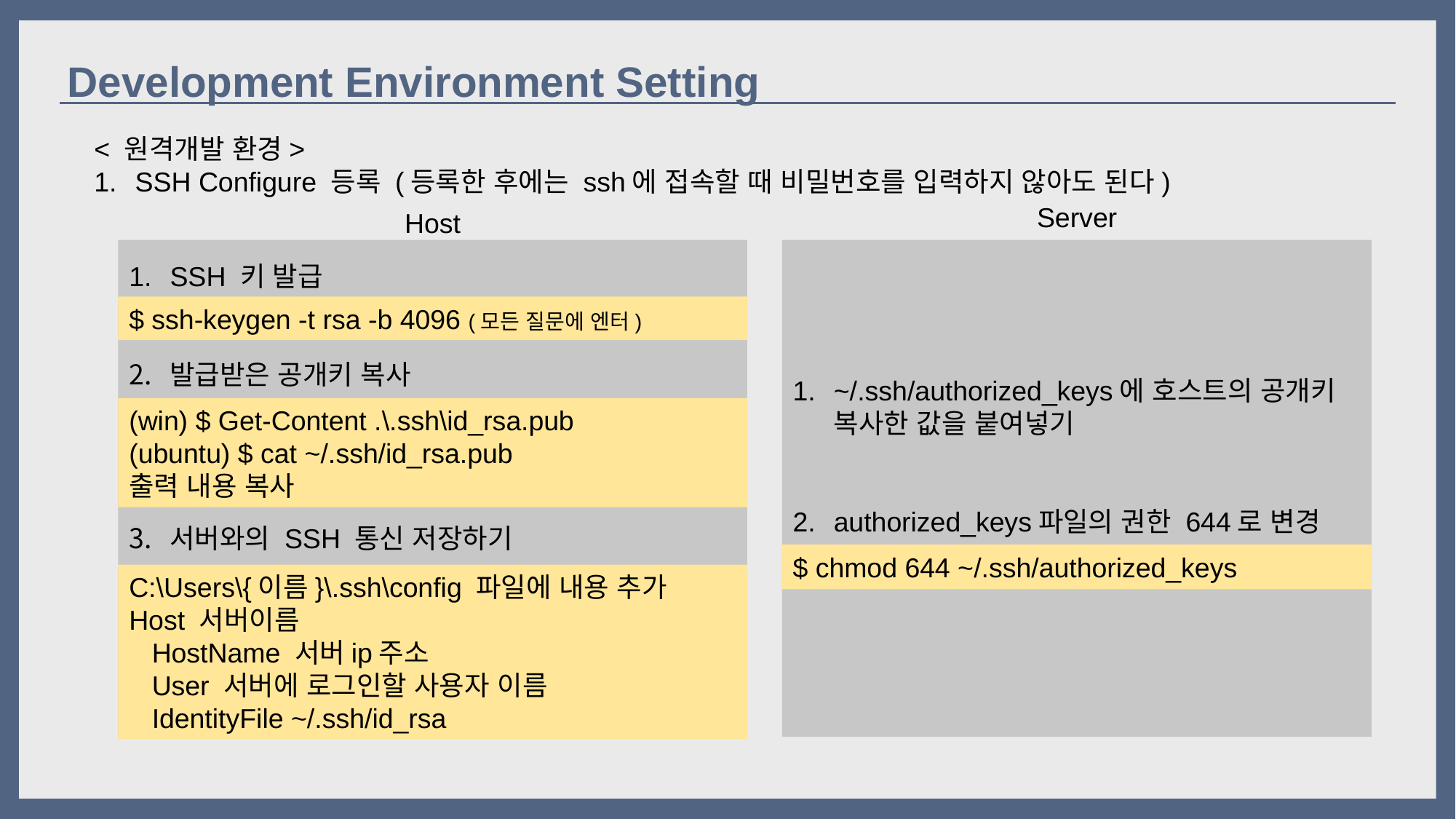

Development Environment Setting

< 원격개발 환경>
SSH Configure 등록 (등록한 후에는 ssh에 접속할 때 비밀번호를 입력하지 않아도 된다)
Server
Host
SSH 키 발급

발급받은 공개키 복사

서버와의 SSH 통신 저장하기

$ ssh-keygen -t rsa -b 4096 (모든 질문에 엔터)
(win) $ Get-Content .\.ssh\id_rsa.pub
(ubuntu) $ cat ~/.ssh/id_rsa.pub
출력 내용 복사
C:\Users\{이름}\.ssh\config 파일에 내용 추가
Host 서버이름
   HostName 서버ip주소
   User 서버에 로그인할 사용자 이름
   IdentityFile ~/.ssh/id_rsa
~/.ssh/authorized_keys에 호스트의 공개키 복사한 값을 붙여넣기

authorized_keys파일의 권한 644로 변경

$ chmod 644 ~/.ssh/authorized_keys